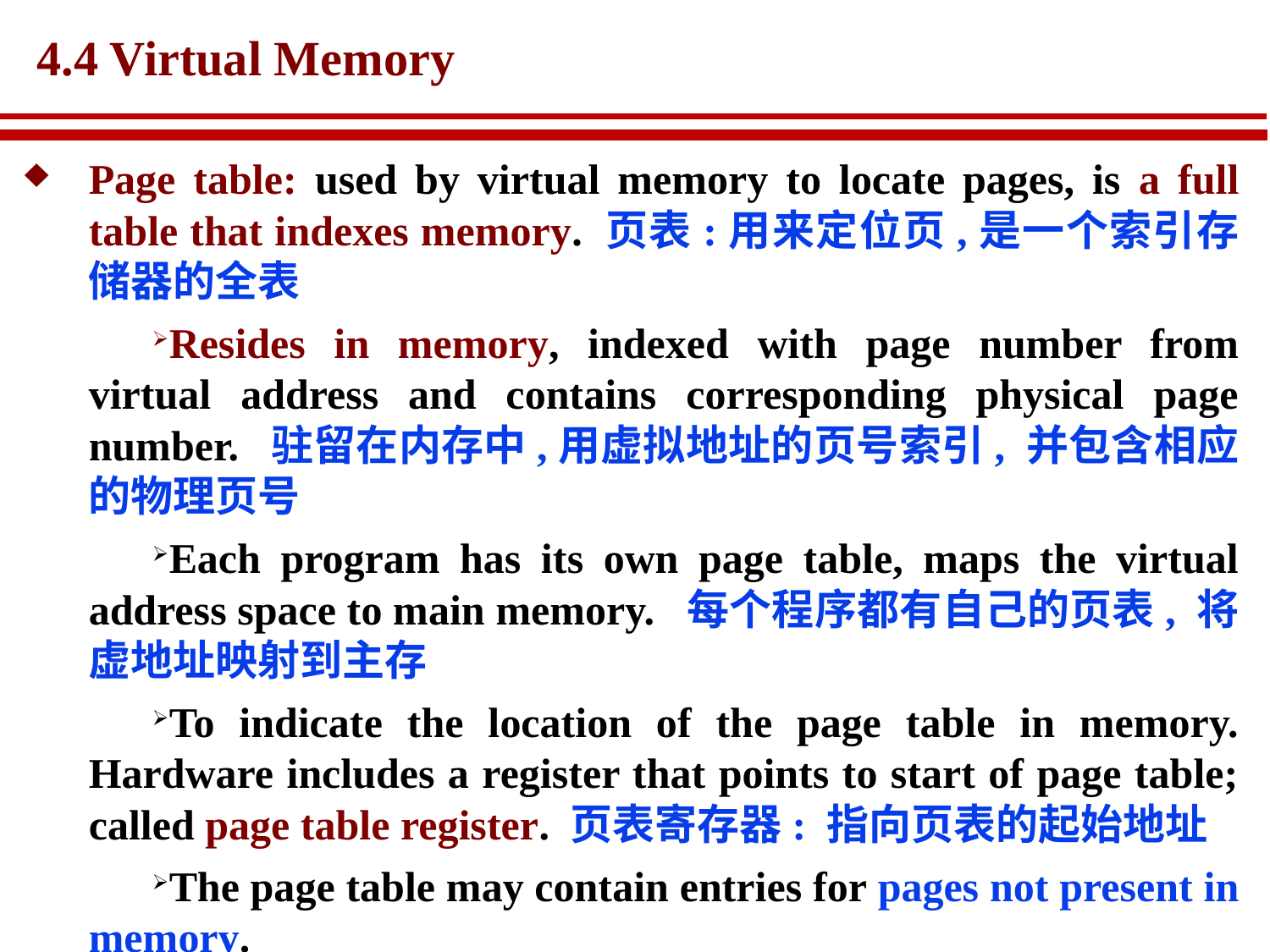

# 4.4 Virtual Memory
Page table: used by virtual memory to locate pages, is a full table that indexes memory. 页表:用来定位页,是一个索引存储器的全表
Resides in memory, indexed with page number from virtual address and contains corresponding physical page number.  驻留在内存中,用虚拟地址的页号索引, 并包含相应的物理页号
Each program has its own page table, maps the virtual address space to main memory.  每个程序都有自己的页表, 将虚地址映射到主存
To indicate the location of the page table in memory. Hardware includes a register that points to start of page table; called page table register. 页表寄存器: 指向页表的起始地址
The page table may contain entries for pages not present in memory.